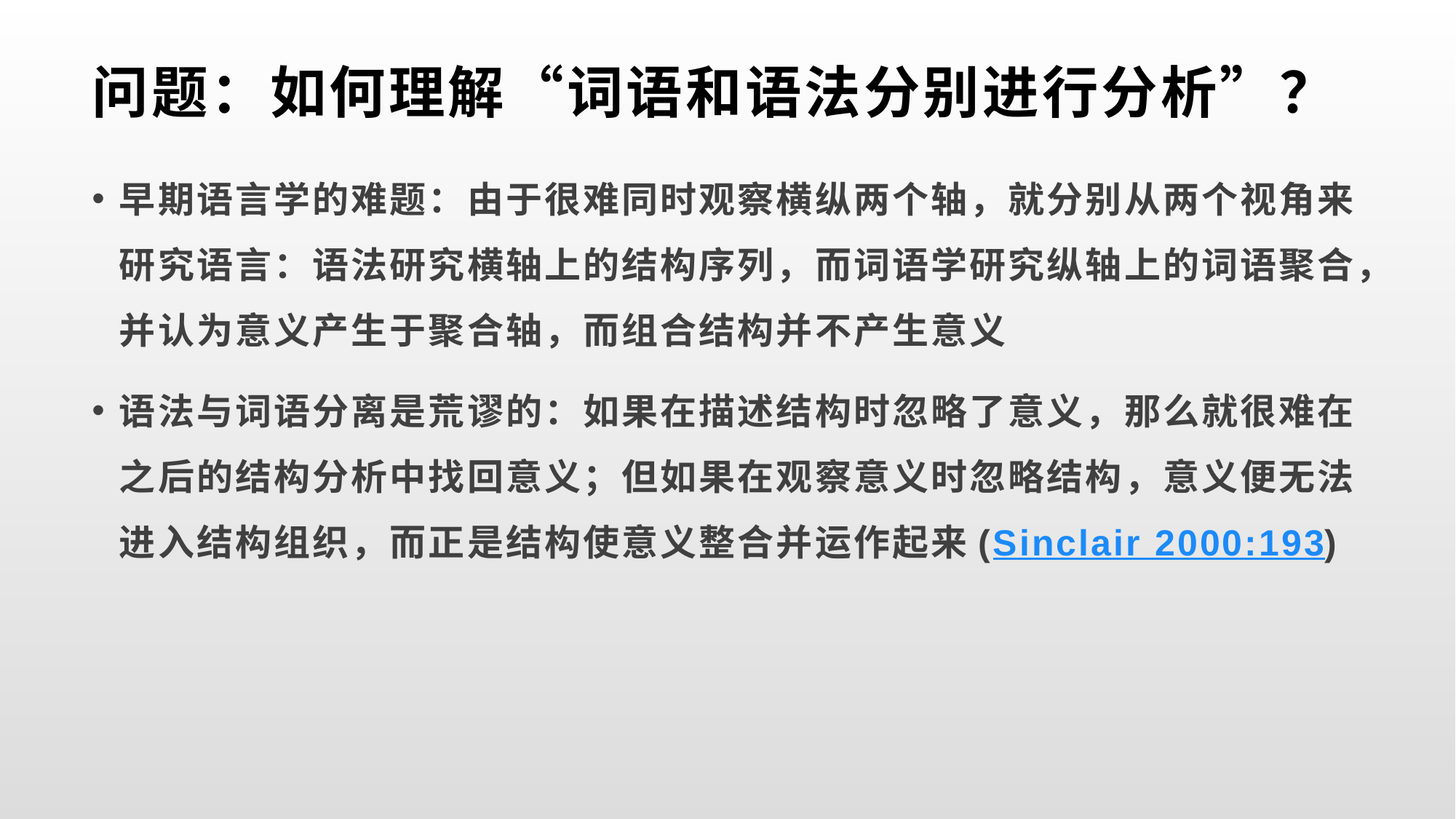

# 问题：如何理解“词语和语法分别进行分析”？
早期语言学的难题：由于很难同时观察横纵两个轴，就分别从两个视角来研究语言：语法研究横轴上的结构序列，而词语学研究纵轴上的词语聚合，并认为意义产生于聚合轴，而组合结构并不产生意义
语法与词语分离是荒谬的：如果在描述结构时忽略了意义，那么就很难在之后的结构分析中找回意义；但如果在观察意义时忽略结构，意义便无法进入结构组织，而正是结构使意义整合并运作起来(Sinclair 2000:193)